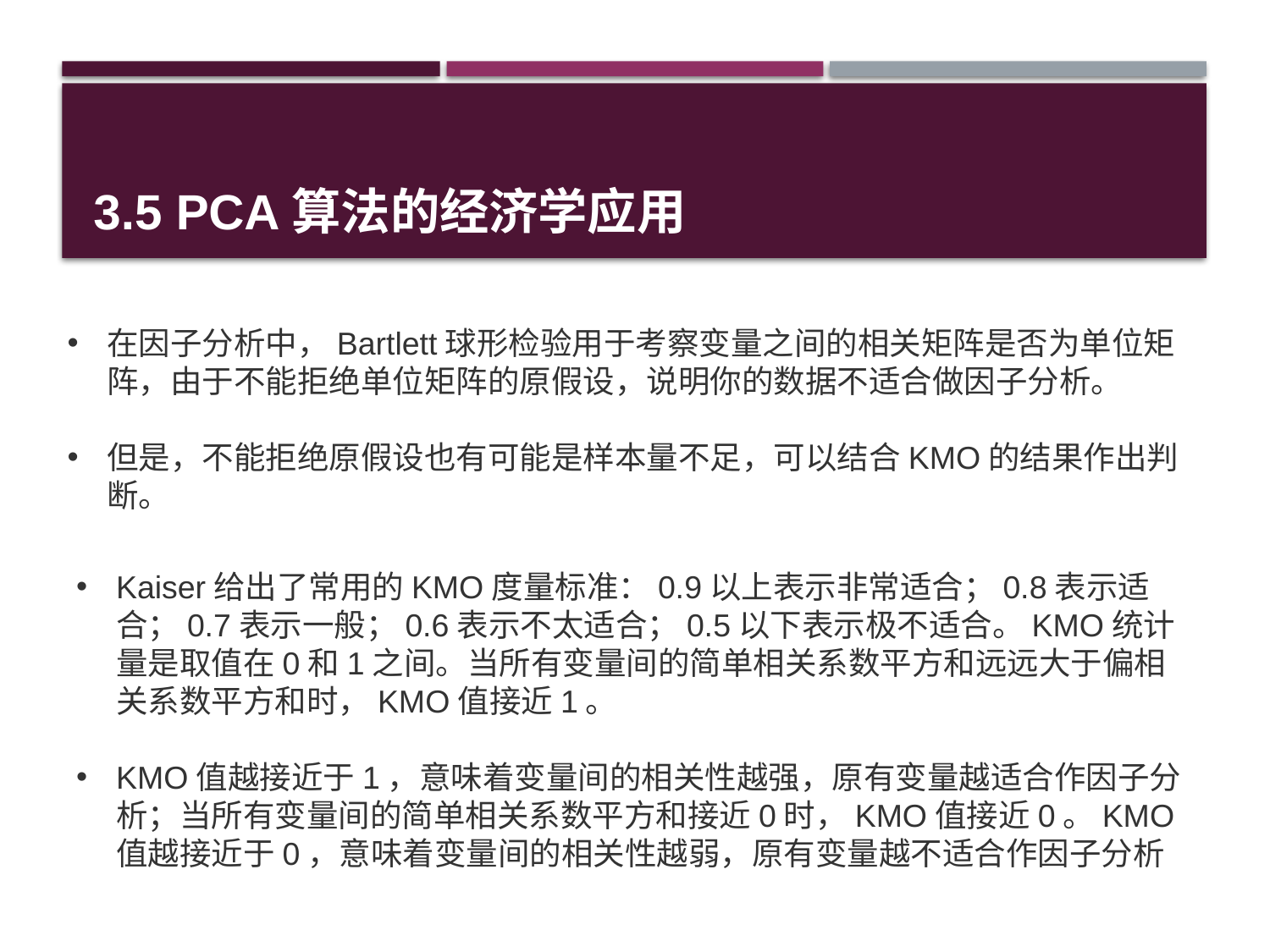

# 3.5 PCA算法的经济学应用
在因子分析中，Bartlett球形检验用于考察变量之间的相关矩阵是否为单位矩阵，由于不能拒绝单位矩阵的原假设，说明你的数据不适合做因子分析。

但是，不能拒绝原假设也有可能是样本量不足，可以结合KMO的结果作出判断。
Kaiser给出了常用的KMO度量标准：0.9以上表示非常适合；0.8表示适合；0.7表示一般；0.6表示不太适合；0.5以下表示极不适合。KMO统计量是取值在0和1之间。当所有变量间的简单相关系数平方和远远大于偏相关系数平方和时，KMO值接近1。

KMO值越接近于1，意味着变量间的相关性越强，原有变量越适合作因子分析；当所有变量间的简单相关系数平方和接近0时，KMO值接近0。KMO值越接近于0，意味着变量间的相关性越弱，原有变量越不适合作因子分析